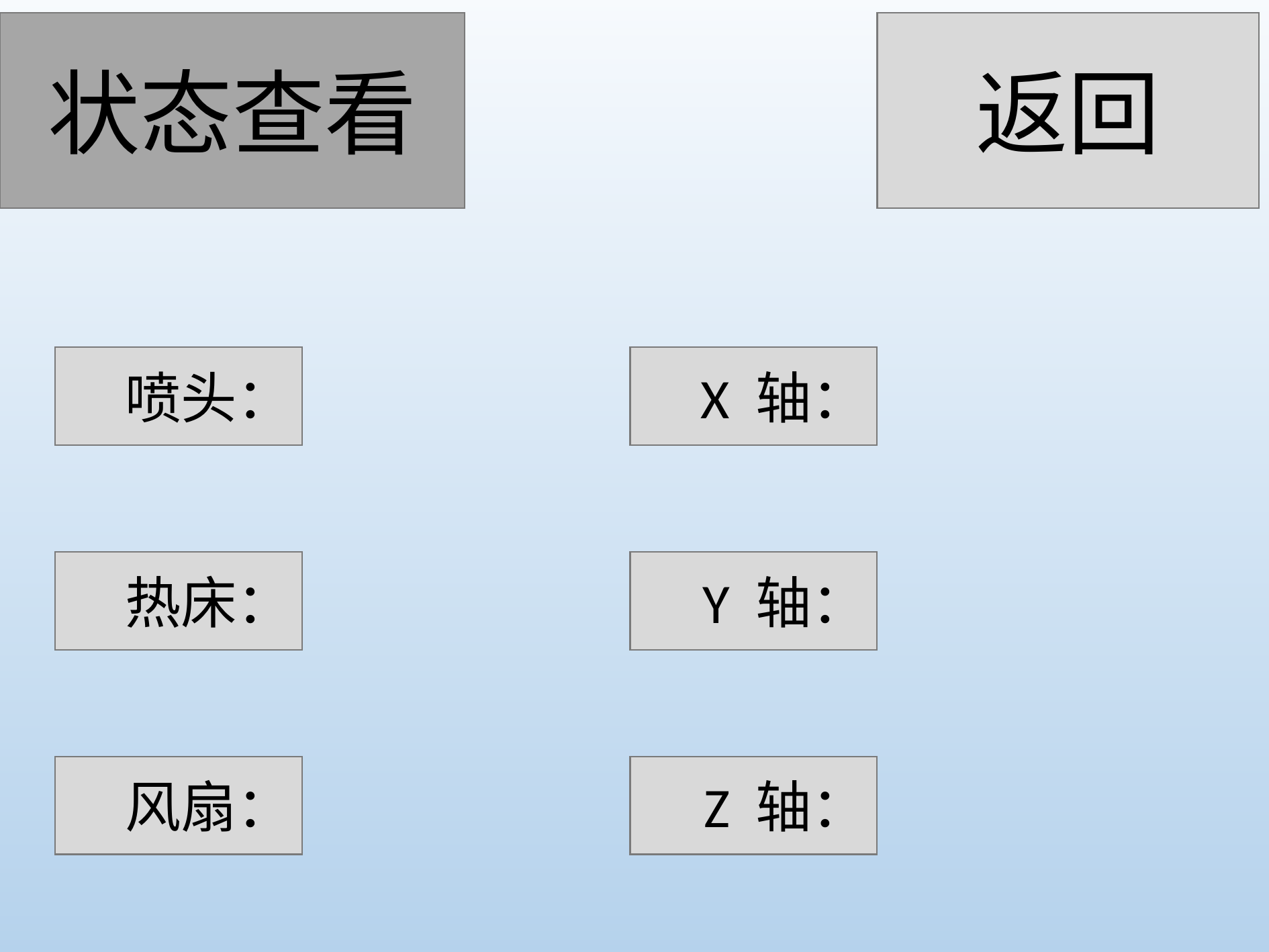

状态查看
返回
喷头：
X 轴：
热床：
Y 轴：
风扇：
Z 轴：